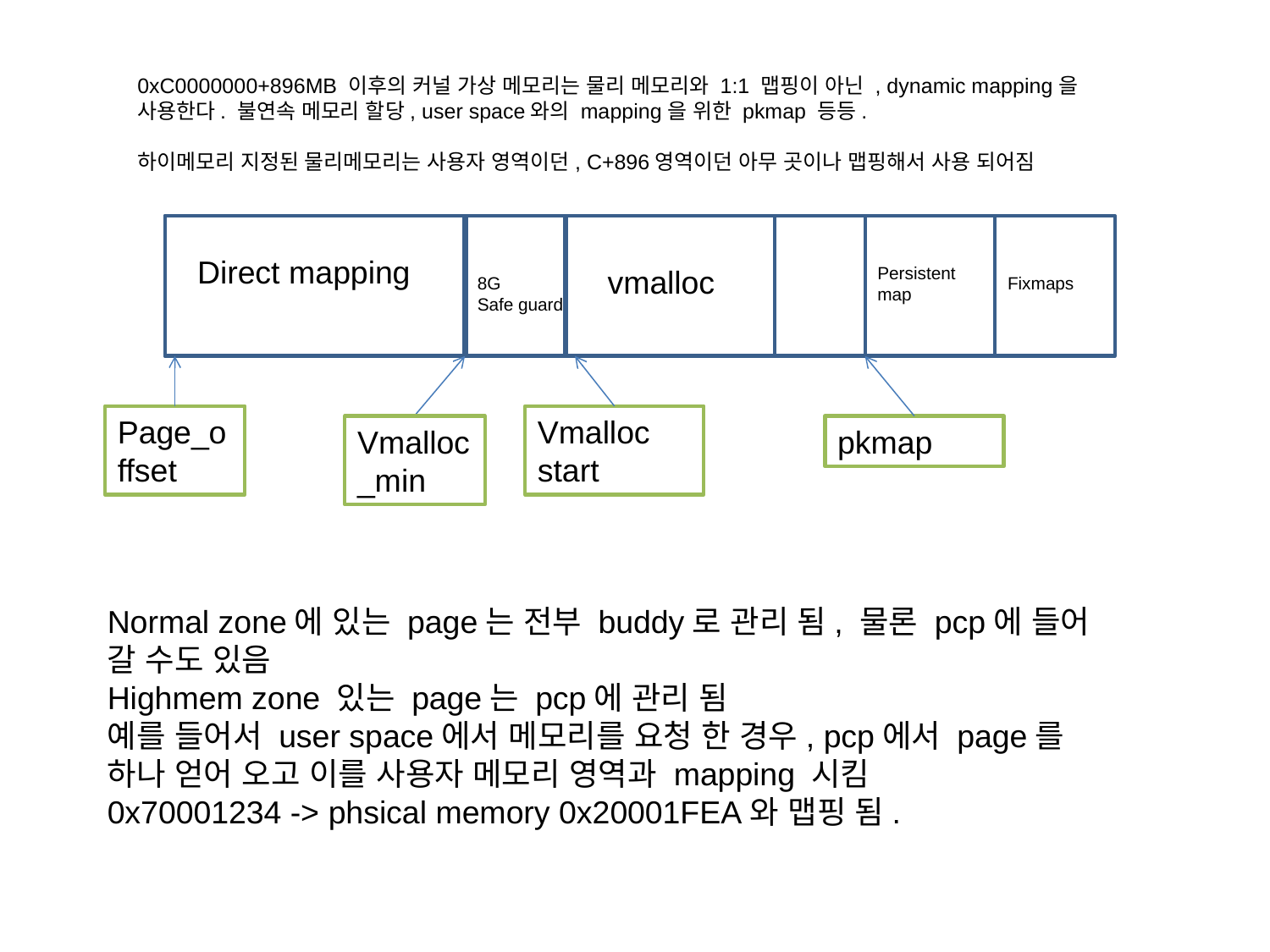

0xC0000000+896MB 이후의 커널 가상 메모리는 물리 메모리와 1:1 맵핑이 아닌 , dynamic mapping을 사용한다. 불연속 메모리 할당, user space와의 mapping을 위한 pkmap 등등.

하이메모리 지정된 물리메모리는 사용자 영역이던, C+896영역이던 아무 곳이나 맵핑해서 사용 되어짐

Direct mapping
vmalloc
Persistent map
8G
Safe guard
Fixmaps
Page_offset
Vmalloc
start
Vmalloc_min
pkmap
Normal zone에 있는 page는 전부 buddy로 관리 됨, 물론 pcp에 들어 갈 수도 있음
Highmem zone 있는 page는 pcp에 관리 됨
예를 들어서 user space에서 메모리를 요청 한 경우, pcp에서 page를 하나 얻어 오고 이를 사용자 메모리 영역과 mapping 시킴
0x70001234 -> phsical memory 0x20001FEA와 맵핑 됨.